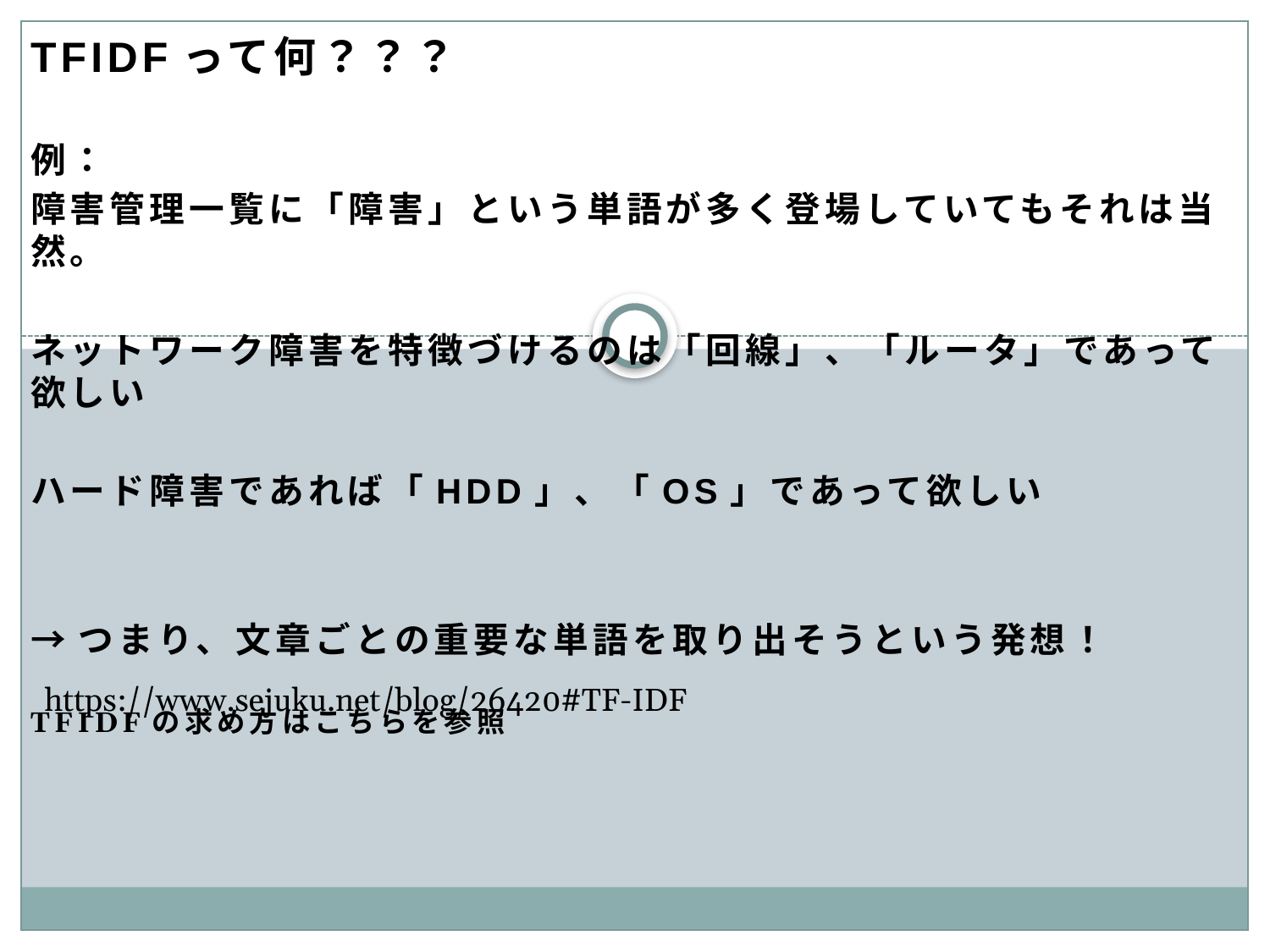

#
TFIDFって何？？？

例：
障害管理一覧に「障害」という単語が多く登場していてもそれは当然。

ネットワーク障害を特徴づけるのは「回線」、「ルータ」であって欲しい

ハード障害であれば「HDD」、「OS」であって欲しい

→つまり、文章ごとの重要な単語を取り出そうという発想！

TFIDFの求め方はこちらを参照

https://www.sejuku.net/blog/26420#TF-IDF